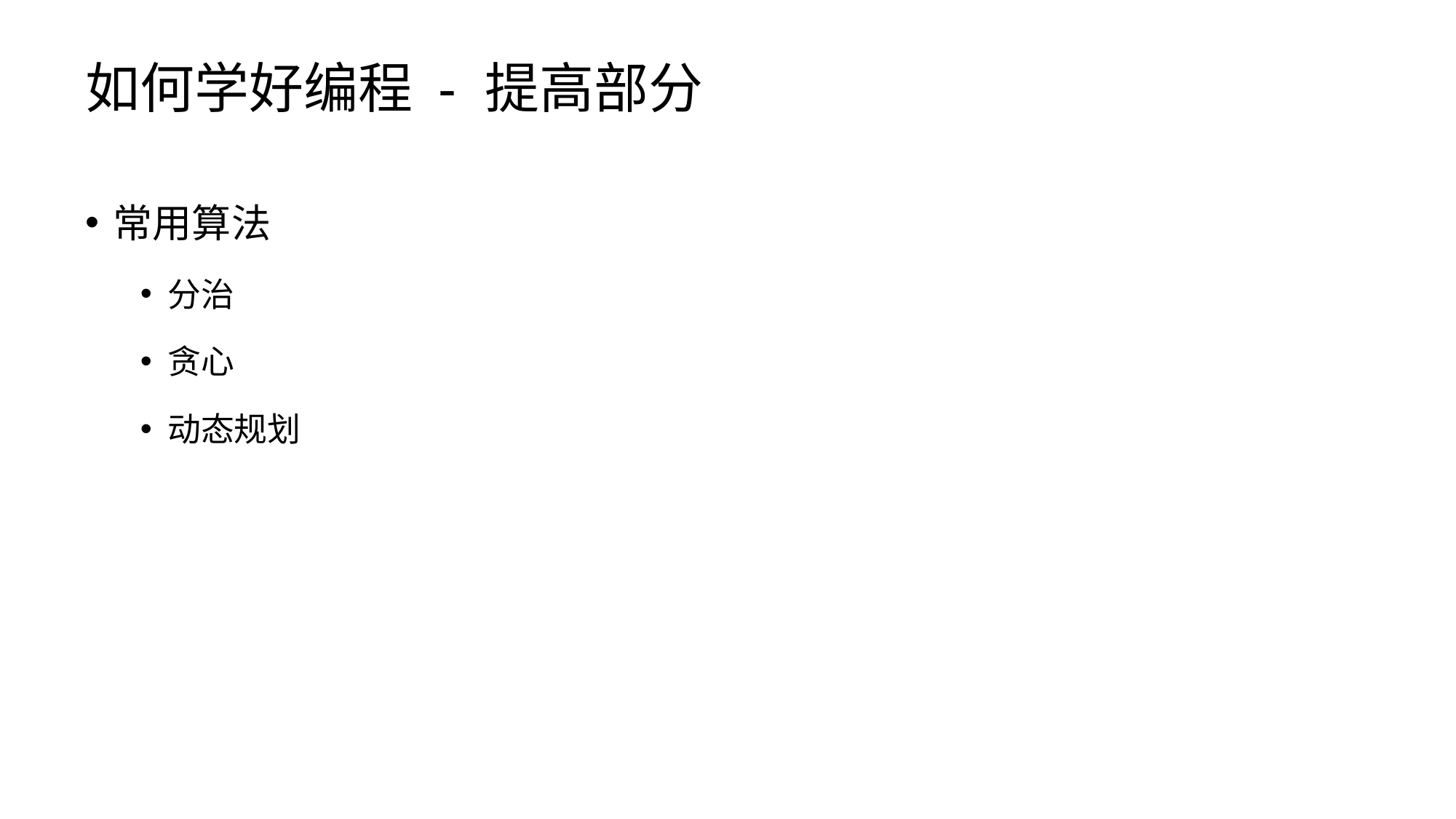

# 如何学好编程 - 提高部分
常用算法
分治
贪心
动态规划